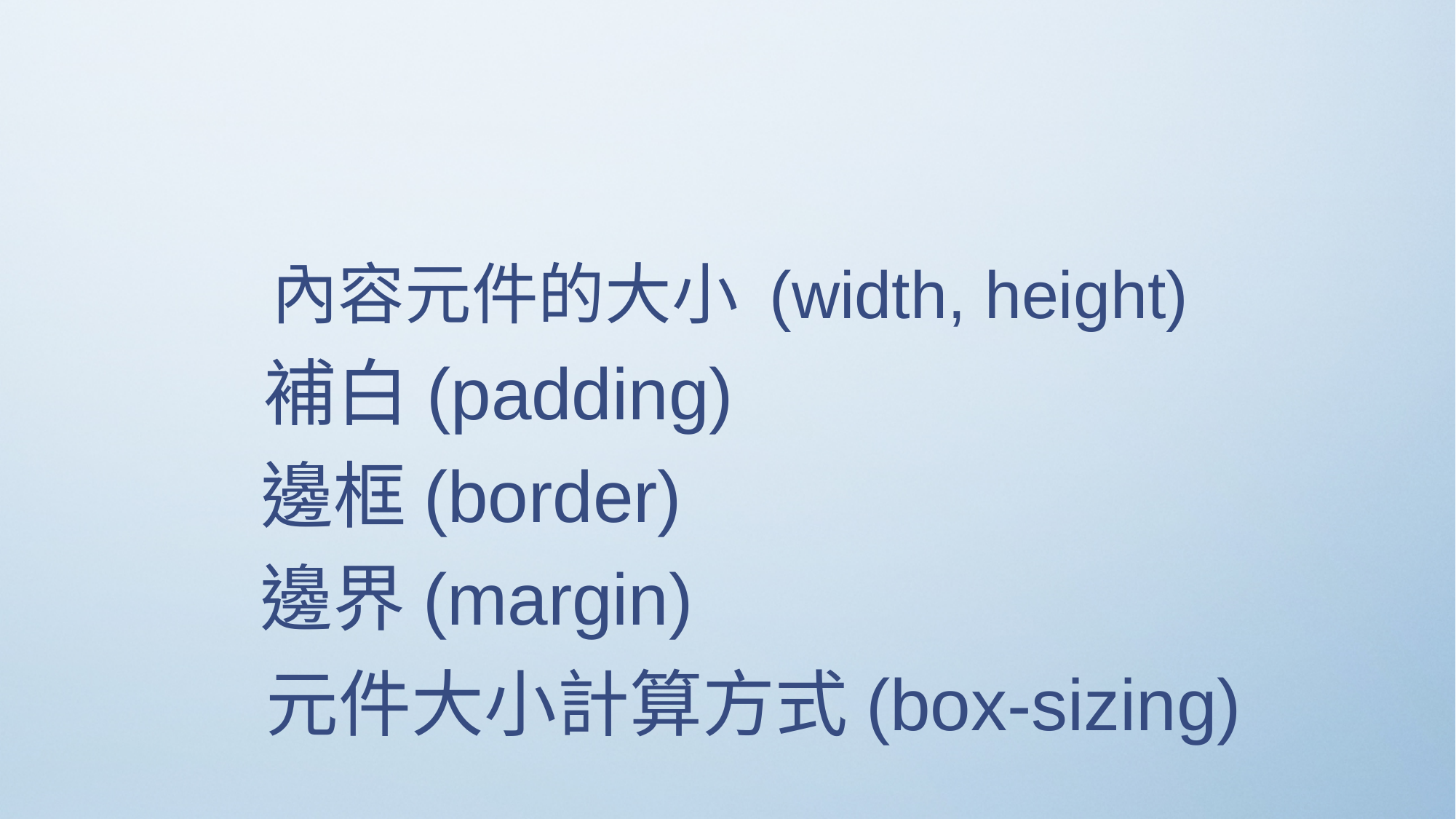

內容元件的大小 (width, height)
補白(padding)
邊框(border)
邊界(margin)
元件大小計算方式(box-sizing)